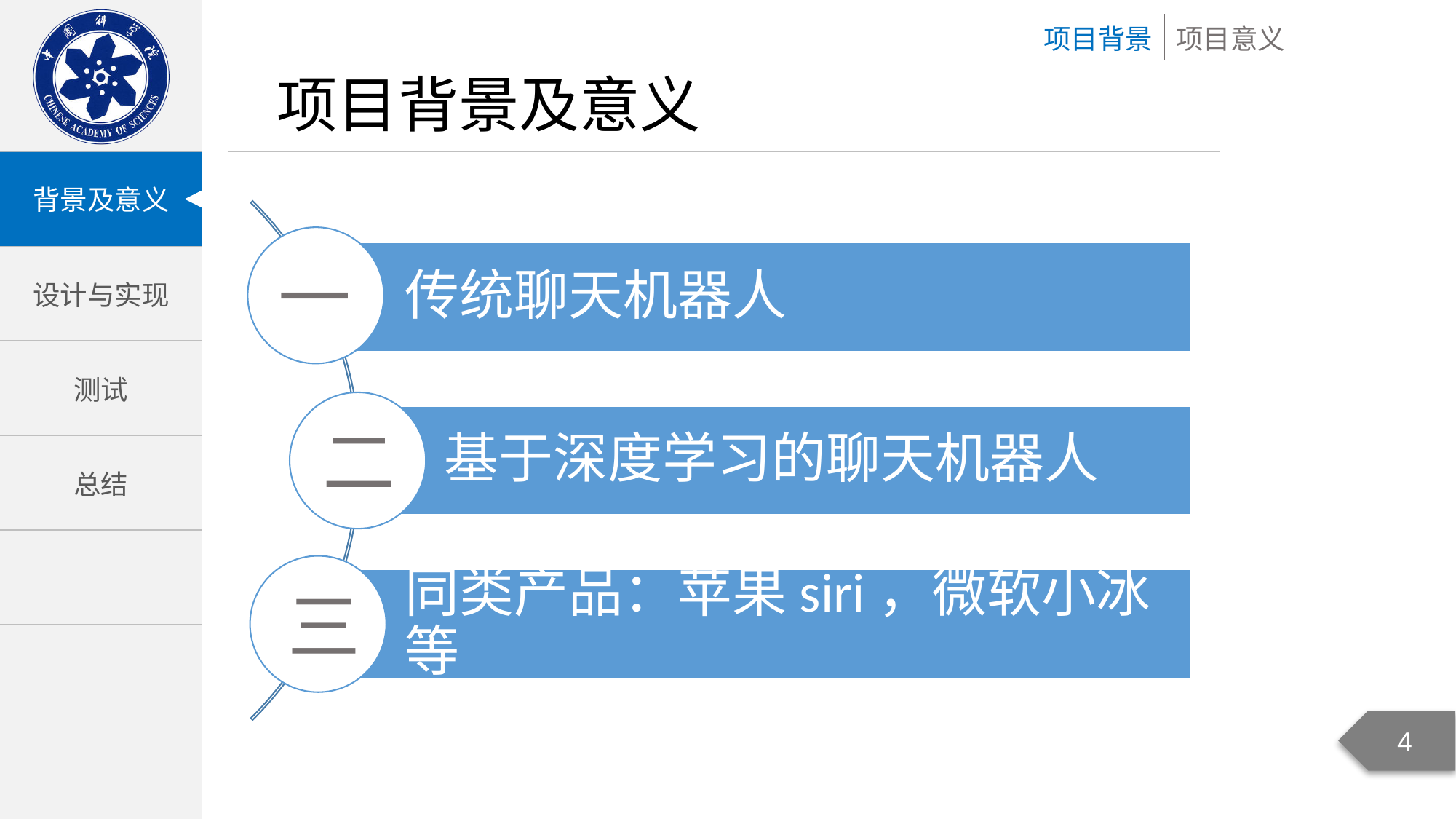

传统聊天机器人
基于深度学习的聊天机器人
同类产品：苹果siri，微软小冰等
一
二
三